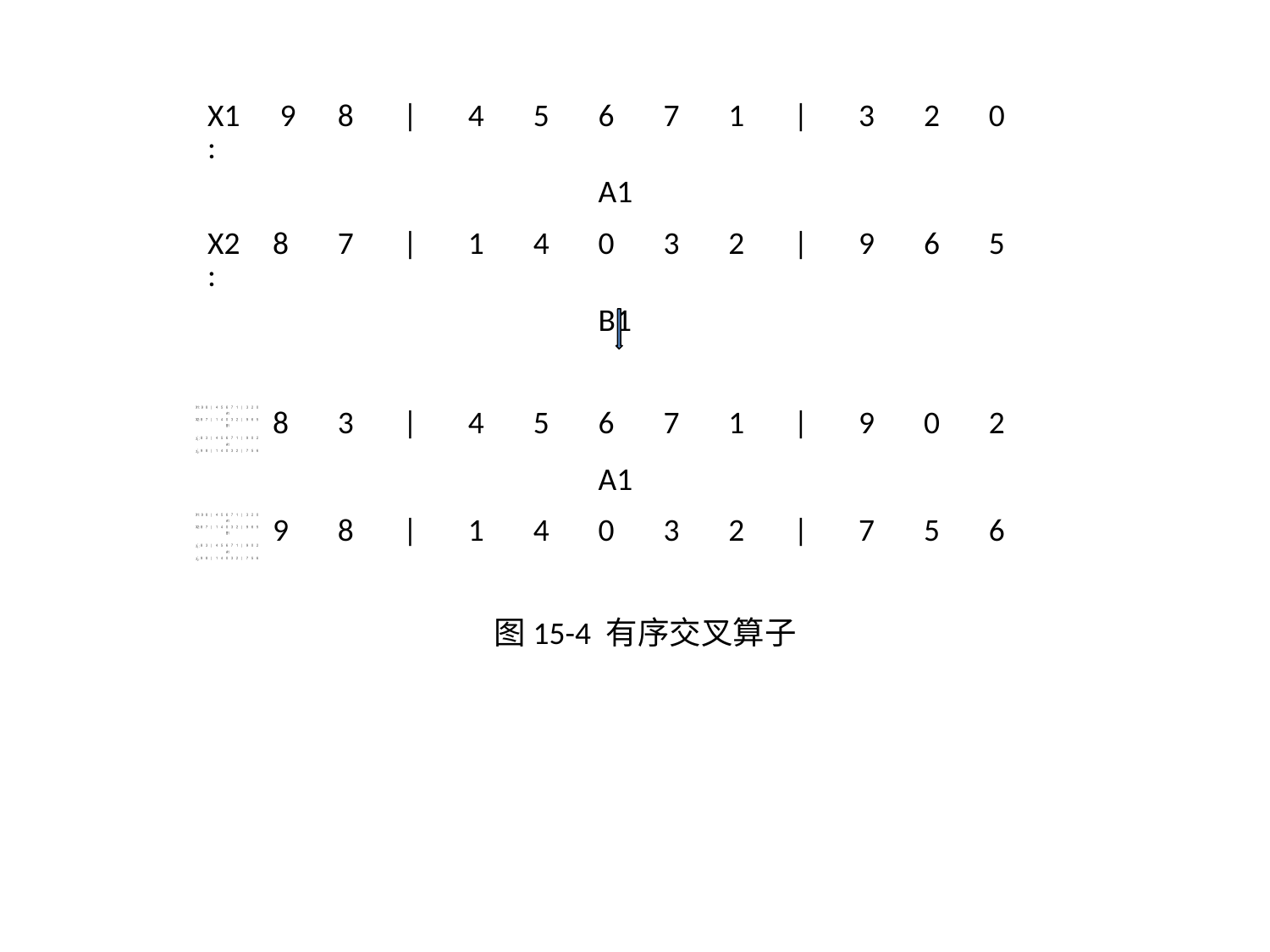

| X1: | 9 | 8 | | | 4 | 5 | 6 | 7 | 1 | | | 3 | 2 | 0 |
| --- | --- | --- | --- | --- | --- | --- | --- | --- | --- | --- | --- | --- |
|  |  |  |  |  |  | A1 |  |  |  |  |  |  |
| X2: | 8 | 7 | | | 1 | 4 | 0 | 3 | 2 | | | 9 | 6 | 5 |
|  |  |  |  |  |  | B1 |  |  |  |  |  |  |
|  |  |  |  |  |  |  |  |  |  |  |  |  |
|  | 8 | 3 | | | 4 | 5 | 6 | 7 | 1 | | | 9 | 0 | 2 |
|  |  |  |  |  |  | A1 |  |  |  |  |  |  |
|  | 9 | 8 | | | 1 | 4 | 0 | 3 | 2 | | | 7 | 5 | 6 |
|  |  |  |  |  |  |  |  |  |  |  |  |  |

图15-4 有序交叉算子